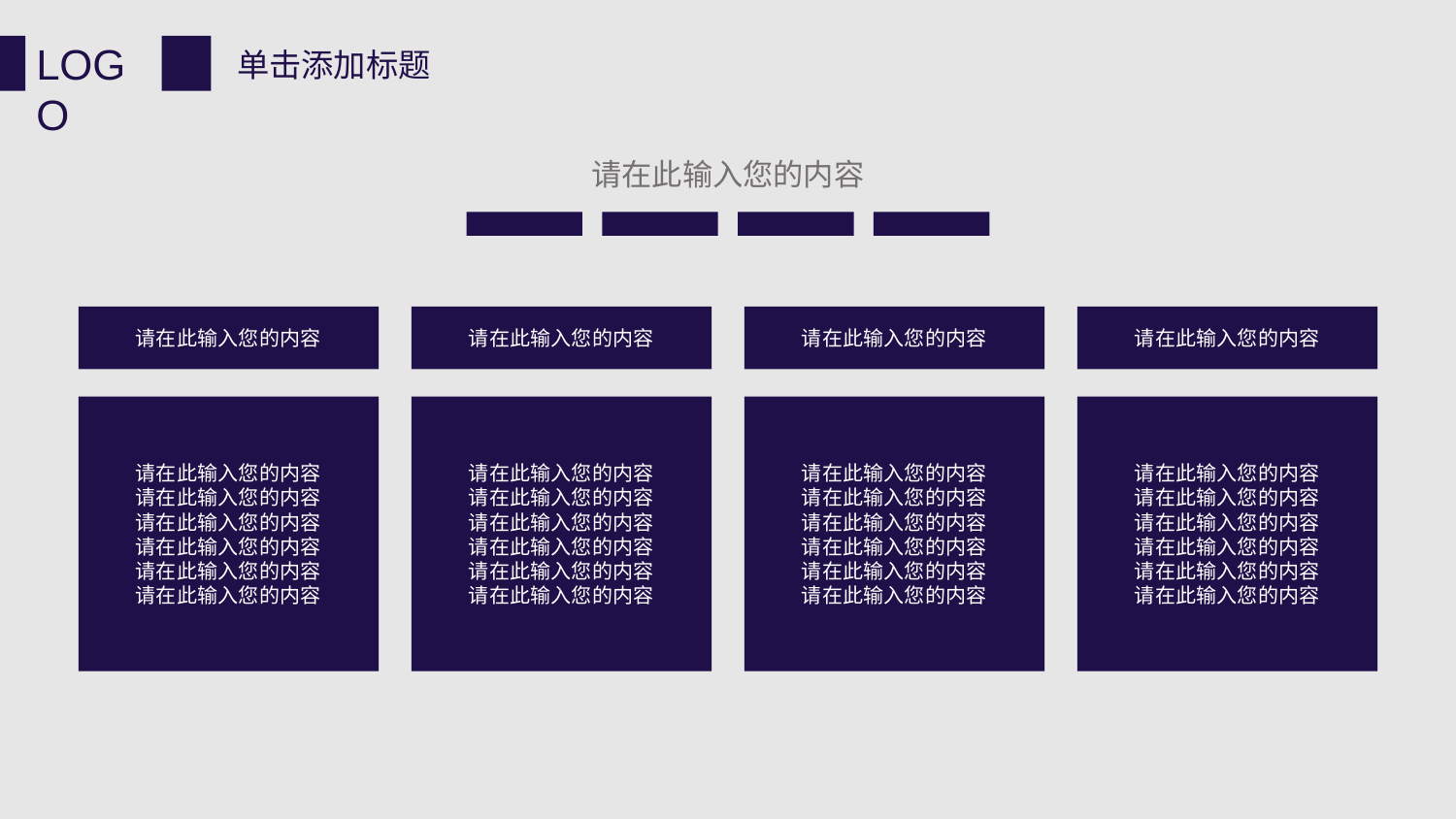

LOGO

单击添加标题
请在此输入您的内容

请在此输入您的内容
请在此输入您的内容
请在此输入您的内容
请在此输入您的内容
请在此输入您的内容
请在此输入您的内容
请在此输入您的内容
请在此输入您的内容
请在此输入您的内容
请在此输入您的内容
请在此输入您的内容
请在此输入您的内容
请在此输入您的内容
请在此输入您的内容
请在此输入您的内容
请在此输入您的内容
请在此输入您的内容
请在此输入您的内容
请在此输入您的内容
请在此输入您的内容
请在此输入您的内容
请在此输入您的内容
请在此输入您的内容
请在此输入您的内容
请在此输入您的内容
请在此输入您的内容
请在此输入您的内容
请在此输入您的内容